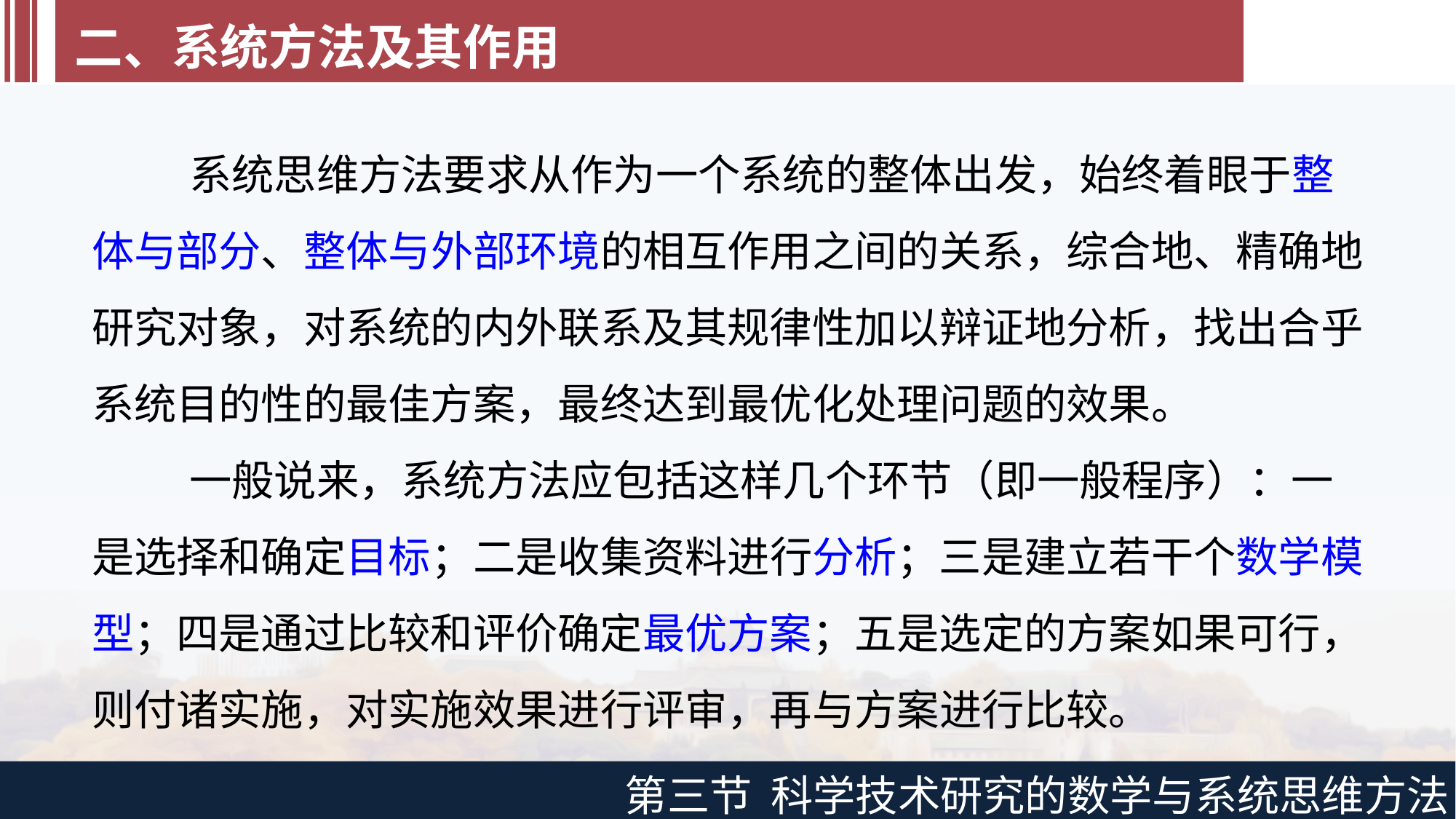

二、系统方法及其作用
系统思维方法要求从作为一个系统的整体出发，始终着眼于整体与部分、整体与外部环境的相互作用之间的关系，综合地、精确地研究对象，对系统的内外联系及其规律性加以辩证地分析，找出合乎系统目的性的最佳方案，最终达到最优化处理问题的效果。
一般说来，系统方法应包括这样几个环节（即一般程序）：一是选择和确定目标；二是收集资料进行分析；三是建立若干个数学模型；四是通过比较和评价确定最优方案；五是选定的方案如果可行，则付诸实施，对实施效果进行评审，再与方案进行比较。

第三节  科学技术研究的数学与系统思维方法